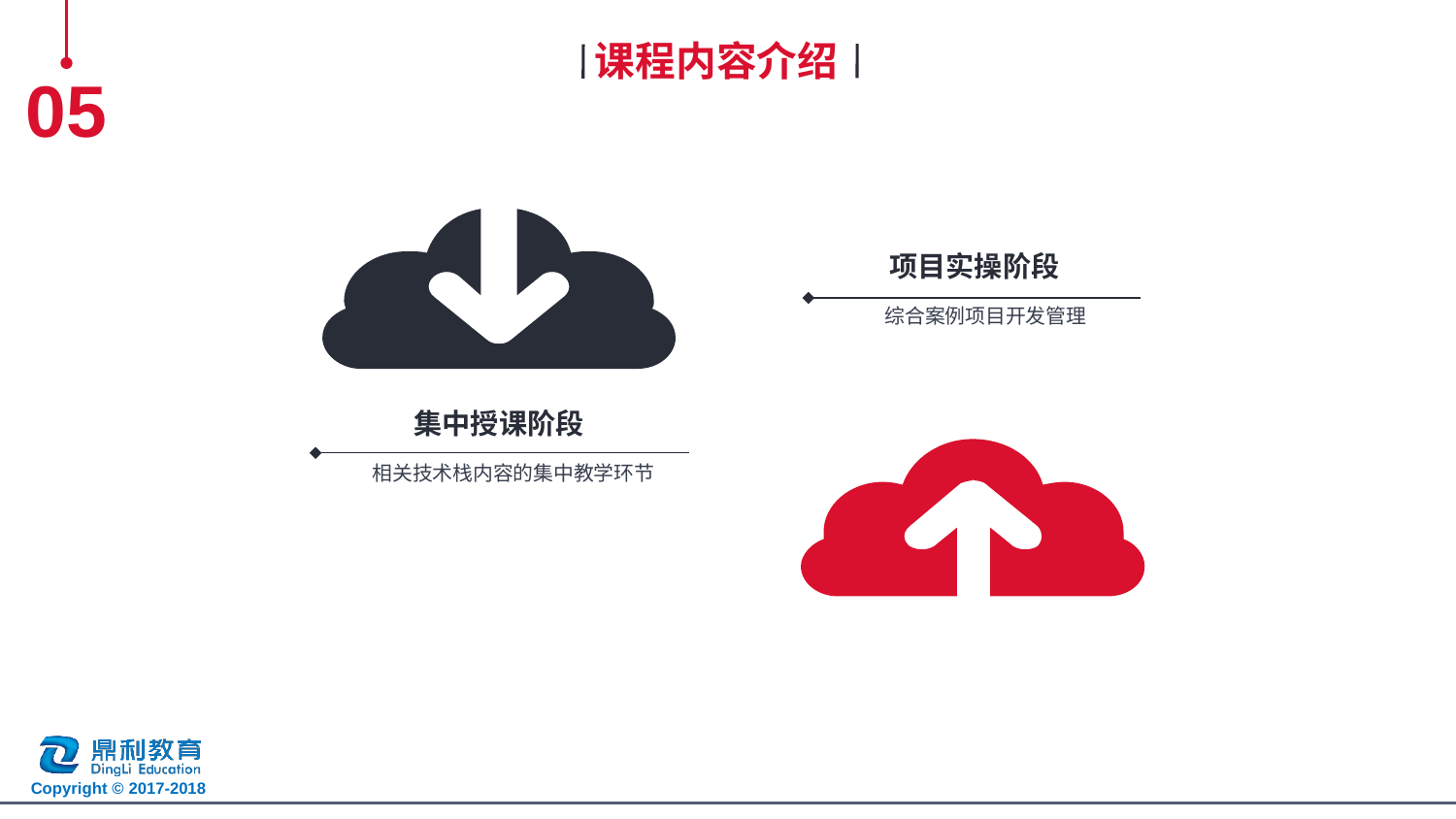

课程内容介绍
05

项目实操阶段
综合案例项目开发管理
集中授课阶段

相关技术栈内容的集中教学环节